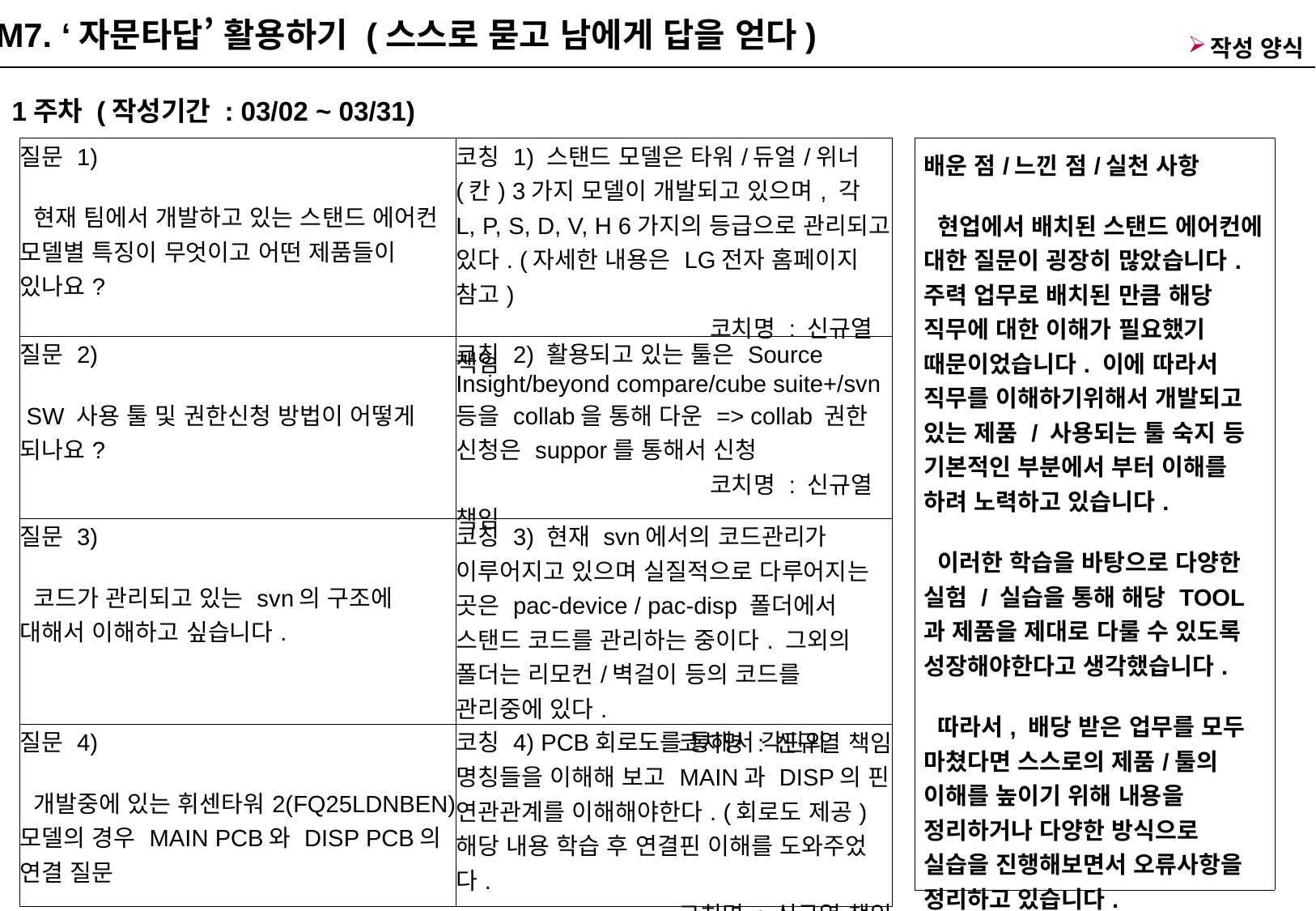

M7. ‘자문타답’ 활용하기 (스스로 묻고 남에게 답을 얻다)
작성 양식
1주차 (작성기간 : 03/02 ~ 03/31)
| 질문 1) 현재 팀에서 개발하고 있는 스탠드 에어컨 모델별 특징이 무엇이고 어떤 제품들이 있나요? | 코칭 1) 스탠드 모델은 타워/듀얼/위너(칸) 3가지 모델이 개발되고 있으며, 각 L, P, S, D, V, H 6가지의 등급으로 관리되고 있다. (자세한 내용은 LG전자 홈페이지 참고) 코치명 : 신규열 책임 |
| --- | --- |
| 질문 2) SW 사용 툴 및 권한신청 방법이 어떻게 되나요? | 코칭 2) 활용되고 있는 툴은 Source Insight/beyond compare/cube suite+/svn 등을 collab을 통해 다운 => collab 권한 신청은 suppor를 통해서 신청 코치명 : 신규열 책임 |
| 질문 3) 코드가 관리되고 있는 svn의 구조에 대해서 이해하고 싶습니다. | 코칭 3) 현재 svn에서의 코드관리가 이루어지고 있으며 실질적으로 다루어지는 곳은 pac-device / pac-disp 폴더에서 스탠드 코드를 관리하는 중이다. 그외의 폴더는 리모컨/벽걸이 등의 코드를 관리중에 있다. 코치명 : 신규열 책임 |
| 질문 4) 개발중에 있는 휘센타워2(FQ25LDNBEN)모델의 경우 MAIN PCB와 DISP PCB의 연결 질문 | 코칭 4) PCB회로도를 통해서 각핀의 명칭들을 이해해 보고 MAIN과 DISP의 핀 연관관계를 이해해야한다. (회로도 제공) 해당 내용 학습 후 연결핀 이해를 도와주었다. 코치명 : 신규열 책임 |
| 배운 점/느낀 점/실천 사항 현업에서 배치된 스탠드 에어컨에 대한 질문이 굉장히 많았습니다. 주력 업무로 배치된 만큼 해당 직무에 대한 이해가 필요했기 때문이었습니다. 이에 따라서 직무를 이해하기위해서 개발되고 있는 제품 / 사용되는 툴 숙지 등 기본적인 부분에서 부터 이해를 하려 노력하고 있습니다. 이러한 학습을 바탕으로 다양한 실험 / 실습을 통해 해당 TOOL과 제품을 제대로 다룰 수 있도록 성장해야한다고 생각했습니다. 따라서, 배당 받은 업무를 모두 마쳤다면 스스로의 제품/툴의 이해를 높이기 위해 내용을 정리하거나 다양한 방식으로 실습을 진행해보면서 오류사항을 정리하고 있습니다. |
| --- |